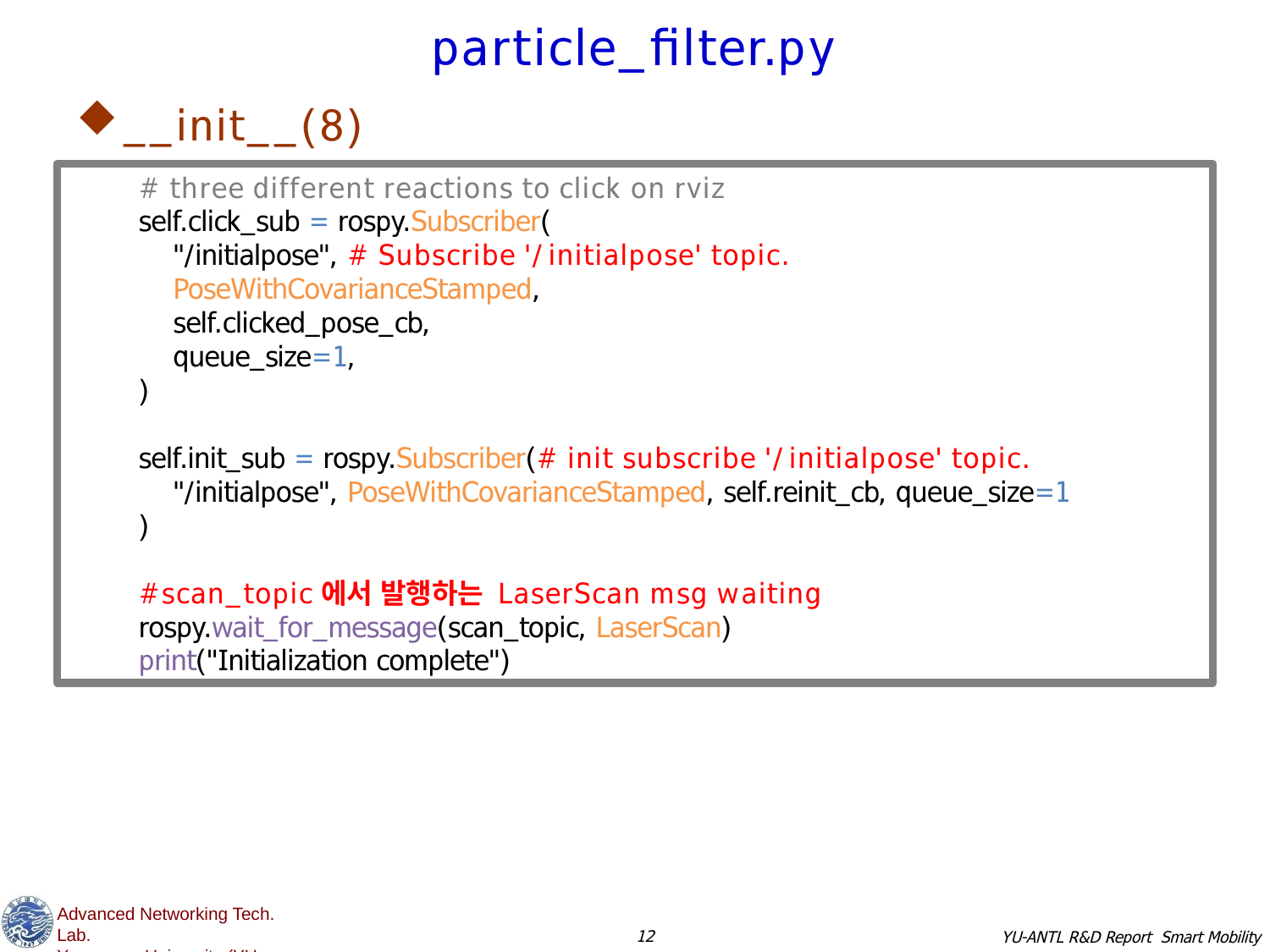

# particle_filter.py
__init__(8)
        # three different reactions to click on rviz
        self.click_sub = rospy.Subscriber(
            "/initialpose", # Subscribe '/initialpose' topic.
            PoseWithCovarianceStamped,
            self.clicked_pose_cb,
            queue_size=1,
        )

        self.init_sub = rospy.Subscriber(# init subscribe '/initialpose' topic.
            "/initialpose", PoseWithCovarianceStamped, self.reinit_cb, queue_size=1
        )

        #scan_topic에서 발행하는 LaserScan msg waiting
        rospy.wait_for_message(scan_topic, LaserScan)
        print("Initialization complete")